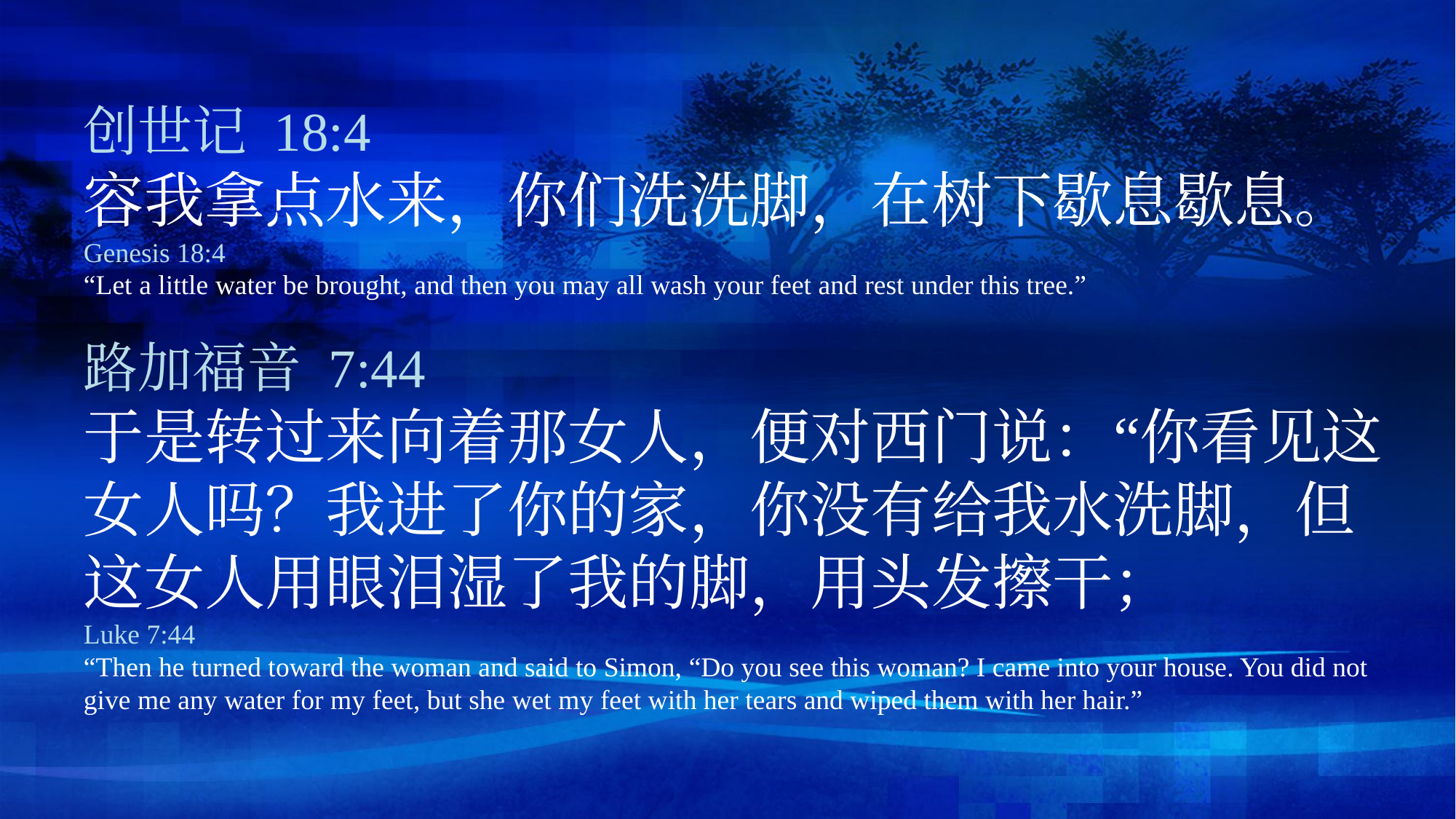

创世记 18:4
容我拿点水来，你们洗洗脚，在树下歇息歇息。
Genesis 18:4
“Let a little water be brought, and then you may all wash your feet and rest under this tree.”

路加福音 7:44
于是转过来向着那女人，便对西门说：“你看见这女人吗？我进了你的家，你没有给我水洗脚，但这女人用眼泪湿了我的脚，用头发擦干；
Luke 7:44
“Then he turned toward the woman and said to Simon, “Do you see this woman? I came into your house. You did not give me any water for my feet, but she wet my feet with her tears and wiped them with her hair.”